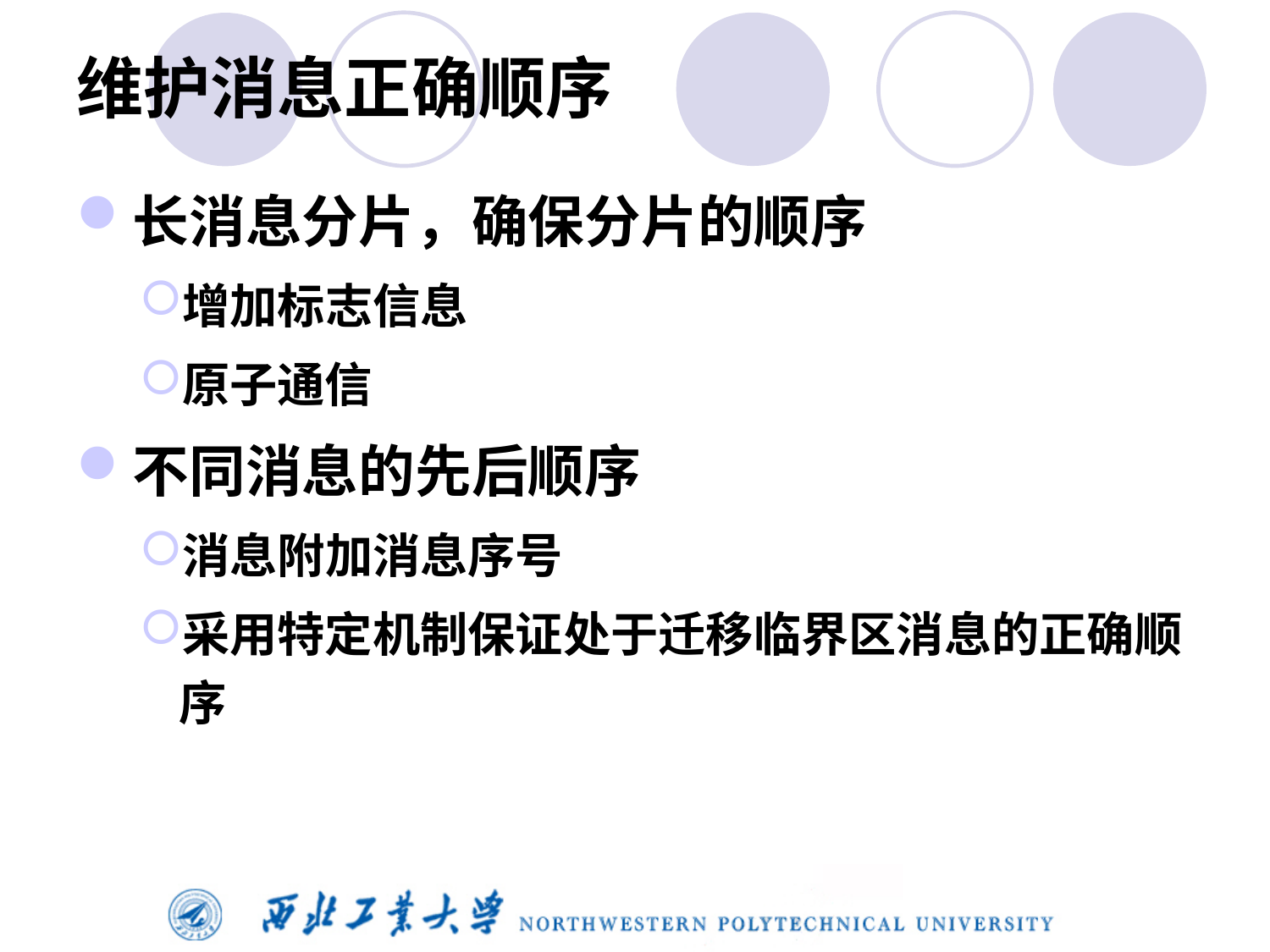

# 维护消息正确顺序
长消息分片，确保分片的顺序
增加标志信息
原子通信
不同消息的先后顺序
消息附加消息序号
采用特定机制保证处于迁移临界区消息的正确顺序